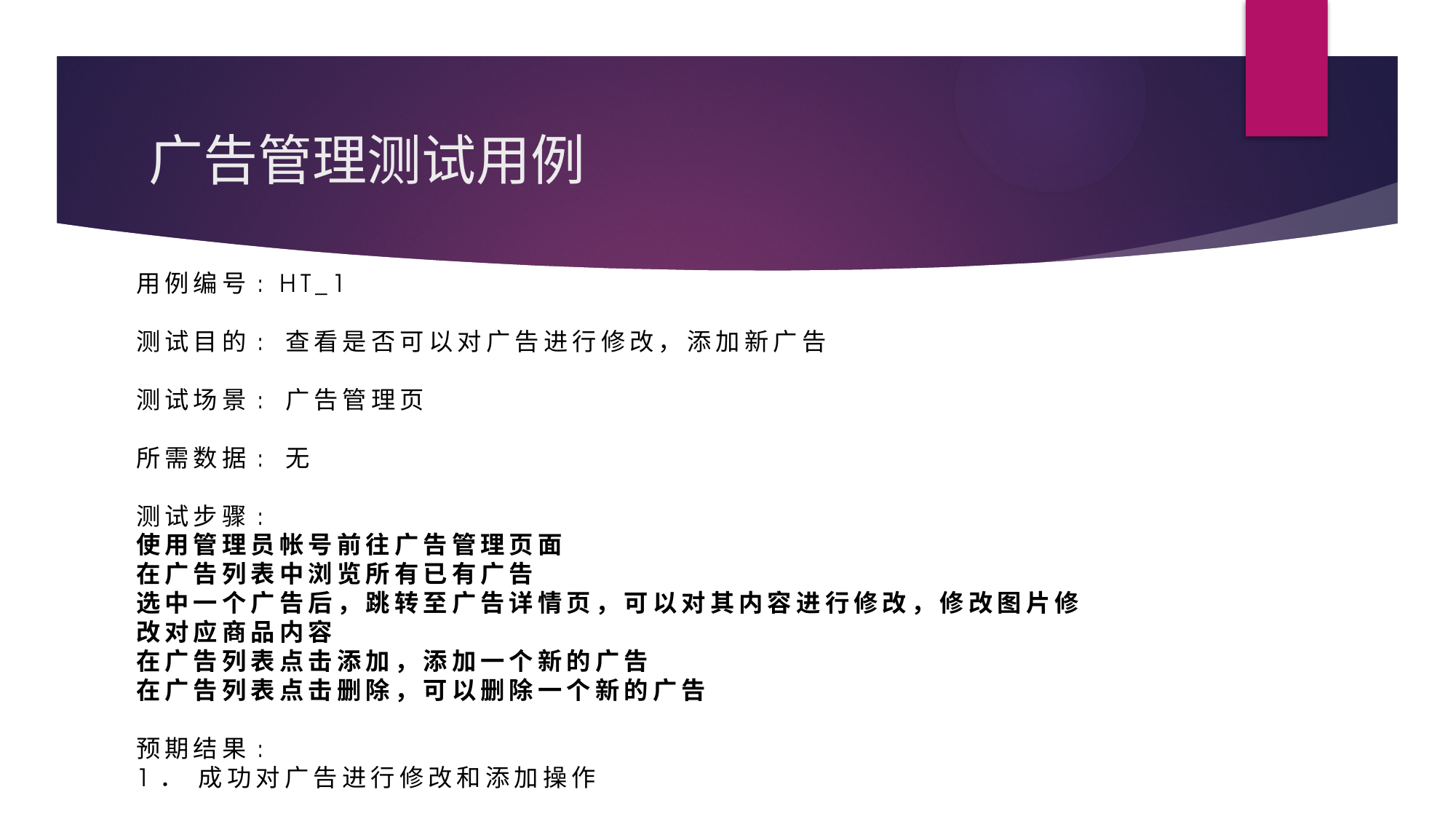

# 广告管理测试用例
用例编号: HT_1

测试目的: 查看是否可以对广告进行修改，添加新广告

测试场景: 广告管理页

所需数据: 无

测试步骤:
使用管理员帐号前往广告管理页面
在广告列表中浏览所有已有广告
选中一个广告后，跳转至广告详情页，可以对其内容进行修改，修改图片修改对应商品内容
在广告列表点击添加，添加一个新的广告
在广告列表点击删除，可以删除一个新的广告

预期结果:
1． 成功对广告进行修改和添加操作